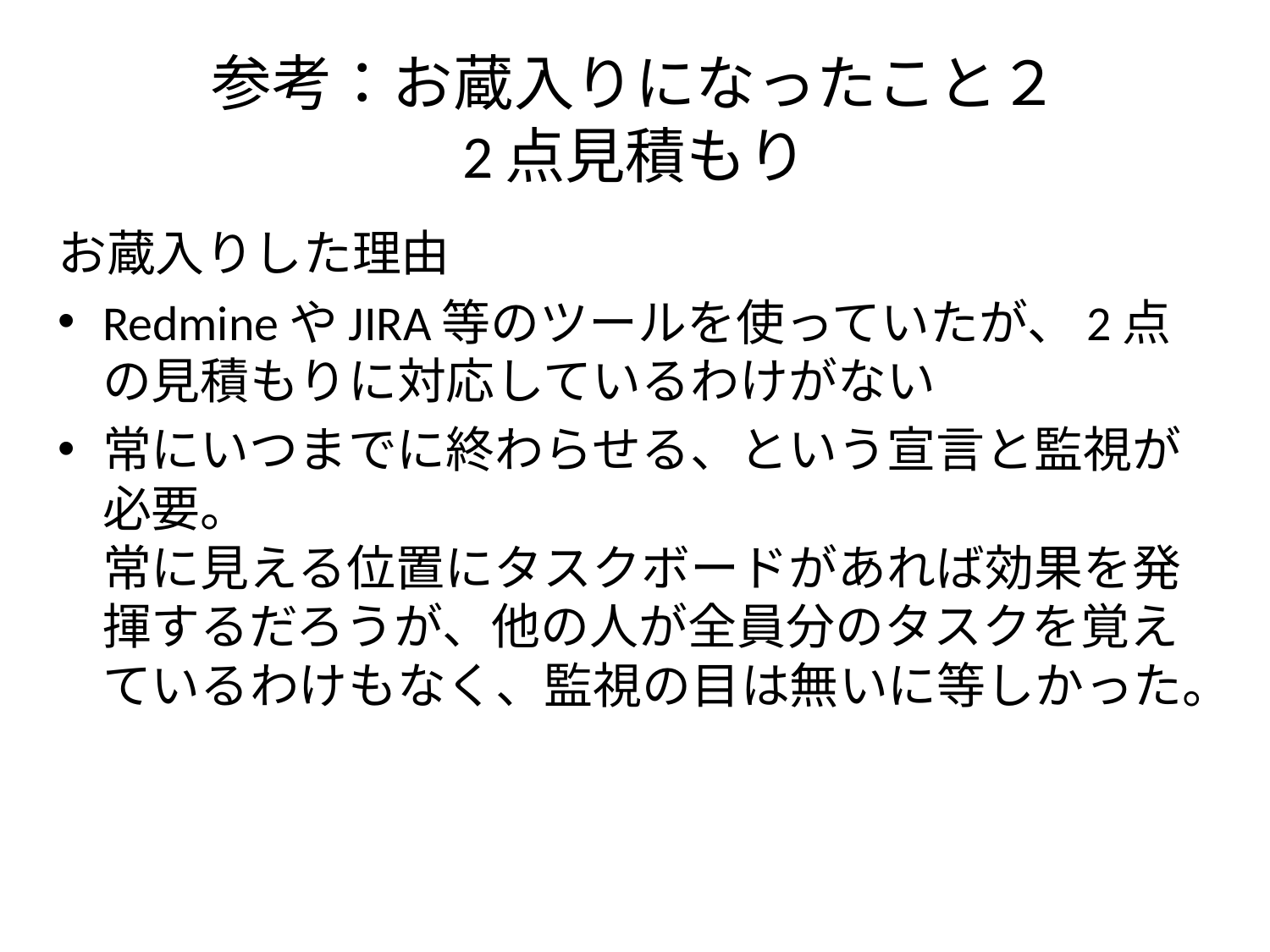

# 参考：お蔵入りになったこと２ 2点見積もり
お蔵入りした理由
RedmineやJIRA等のツールを使っていたが、2点の見積もりに対応しているわけがない
常にいつまでに終わらせる、という宣言と監視が必要。
常に見える位置にタスクボードがあれば効果を発揮するだろうが、他の人が全員分のタスクを覚えているわけもなく、監視の目は無いに等しかった。